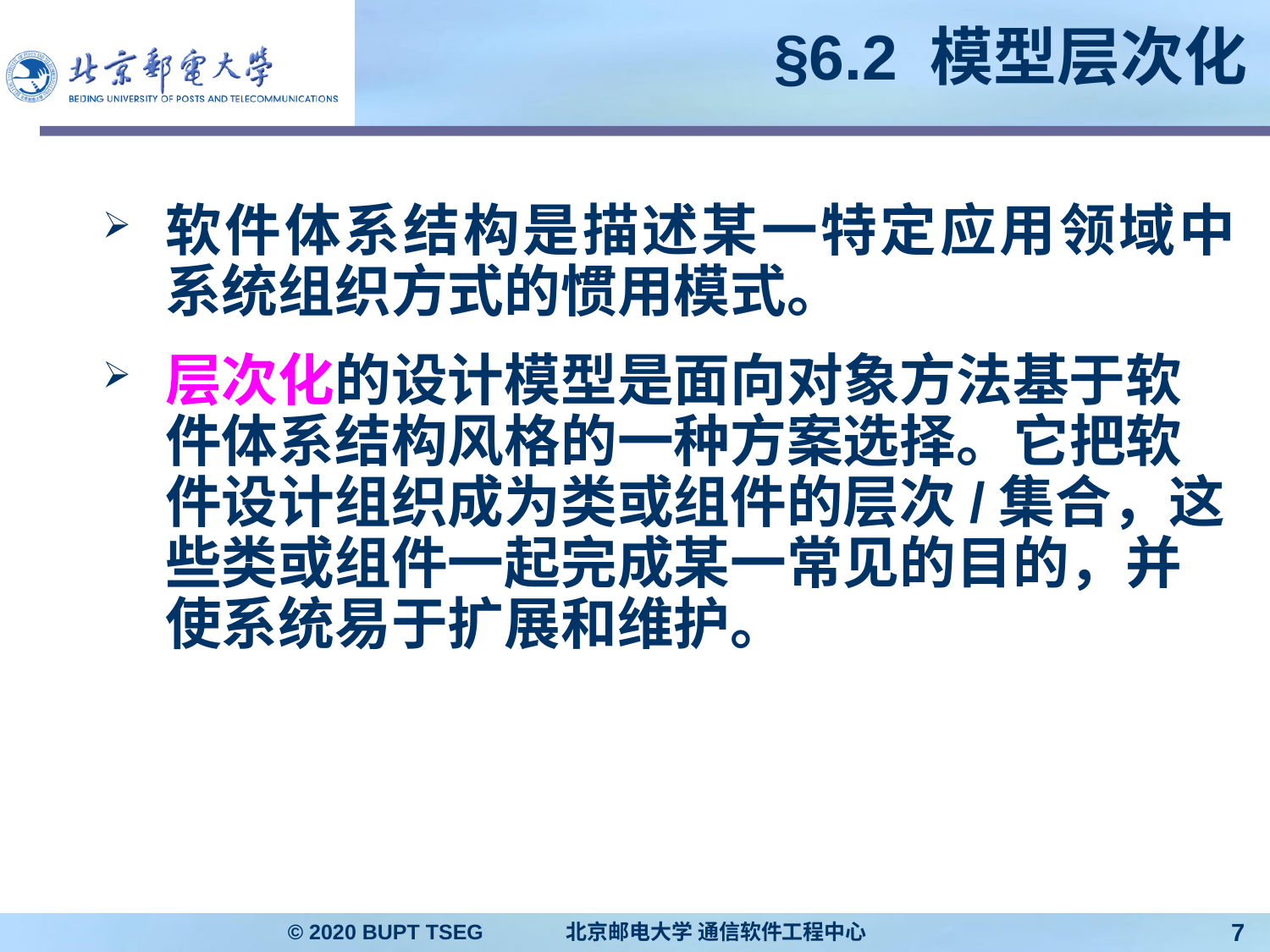

# §6.2 模型层次化
软件体系结构是描述某一特定应用领域中系统组织方式的惯用模式。
层次化的设计模型是面向对象方法基于软件体系结构风格的一种方案选择。它把软件设计组织成为类或组件的层次/集合，这些类或组件一起完成某一常见的目的，并使系统易于扩展和维护。
© 2020 BUPT TSEG             北京邮电大学 通信软件工程中心